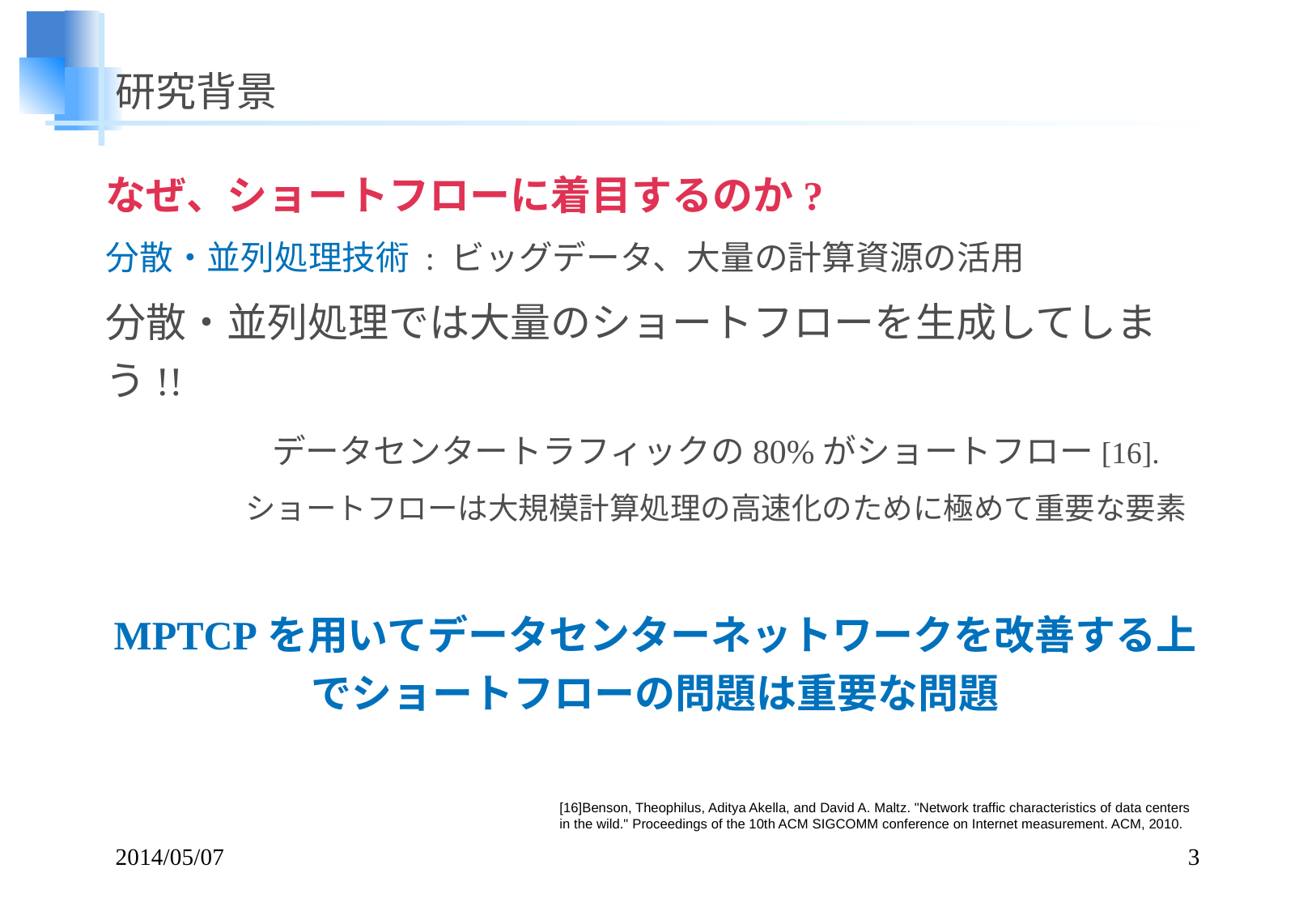

# 研究背景
なぜ、ショートフローに着目するのか?
分散・並列処理技術 : ビッグデータ、大量の計算資源の活用
分散・並列処理では大量のショートフローを生成してしまう!!
	データセンタートラフィックの80%がショートフロー[16].
	ショートフローは大規模計算処理の高速化のために極めて重要な要素

MPTCPを用いてデータセンターネットワークを改善する上でショートフローの問題は重要な問題

[16]Benson, Theophilus, Aditya Akella, and David A. Maltz. "Network traffic characteristics of data centers in the wild." Proceedings of the 10th ACM SIGCOMM conference on Internet measurement. ACM, 2010.
2014/05/07
3